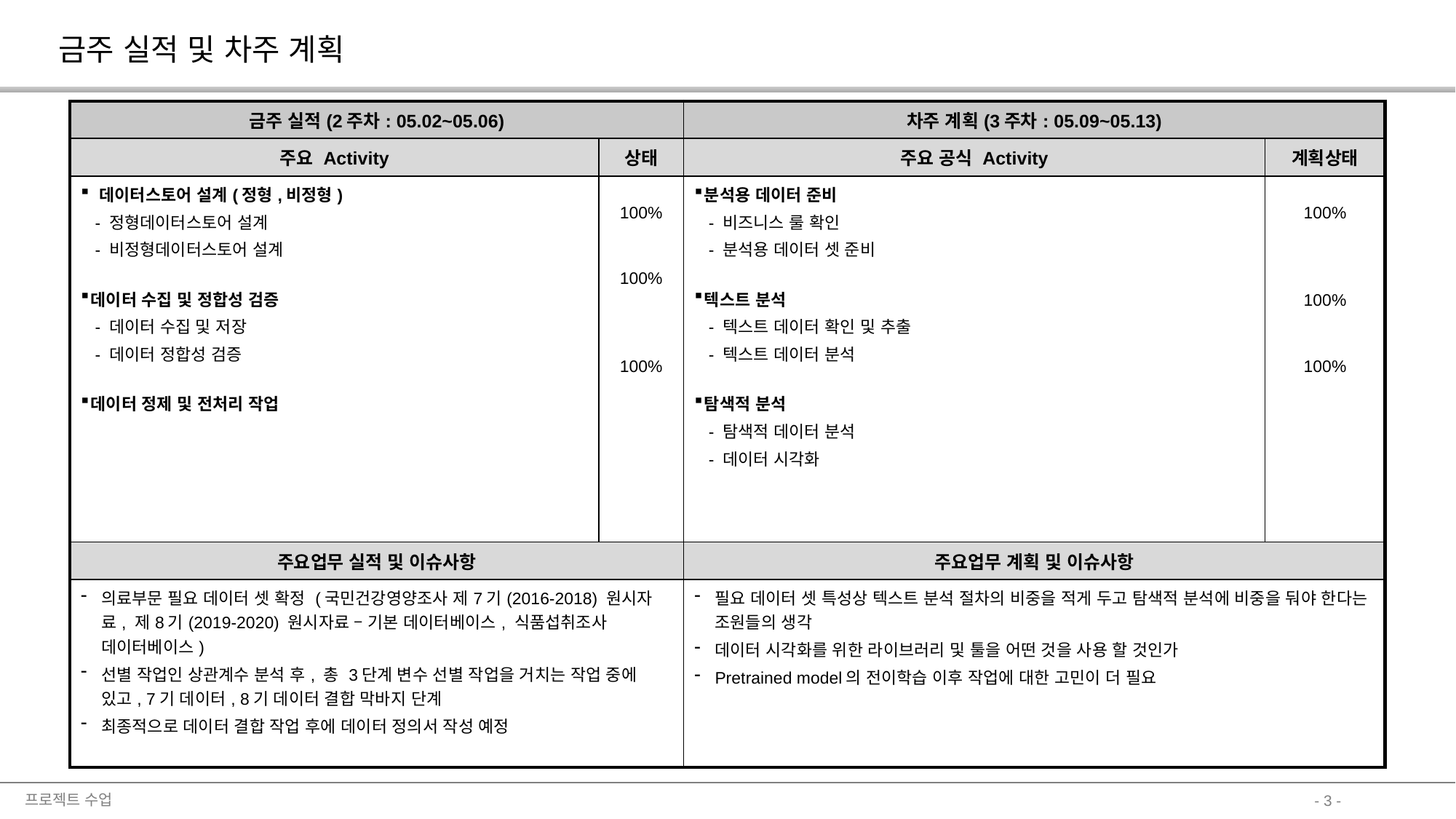

금주 실적 및 차주 계획
| 금주 실적(2주차: 05.02~05.06) |  | 차주 계획(3주차: 05.09~05.13) |  |
| --- | --- | --- | --- |
| 주요 Activity | 상태 | 주요 공식 Activity | 계획상태 |
| 데이터스토어 설계(정형,비정형) - 정형데이터스토어 설계 - 비정형데이터스토어 설계 데이터 수집 및 정합성 검증 - 데이터 수집 및 저장 - 데이터 정합성 검증 데이터 정제 및 전처리 작업 | 100% 100% 100% | 분석용 데이터 준비 - 비즈니스 룰 확인 - 분석용 데이터 셋 준비 텍스트 분석 - 텍스트 데이터 확인 및 추출 - 텍스트 데이터 분석 탐색적 분석 - 탐색적 데이터 분석 - 데이터 시각화 | 100% 100% 100% |
| 주요업무 실적 및 이슈사항 |  | 주요업무 계획 및 이슈사항 |  |
| 의료부문 필요 데이터 셋 확정 (국민건강영양조사 제7기(2016-2018) 원시자료, 제8기(2019-2020) 원시자료 – 기본 데이터베이스, 식품섭취조사 데이터베이스) 선별 작업인 상관계수 분석 후, 총 3단계 변수 선별 작업을 거치는 작업 중에 있고, 7기 데이터, 8기 데이터 결합 막바지 단계 최종적으로 데이터 결합 작업 후에 데이터 정의서 작성 예정 |  | 필요 데이터 셋 특성상 텍스트 분석 절차의 비중을 적게 두고 탐색적 분석에 비중을 둬야 한다는 조원들의 생각 데이터 시각화를 위한 라이브러리 및 툴을 어떤 것을 사용 할 것인가 Pretrained model의 전이학습 이후 작업에 대한 고민이 더 필요 |  |